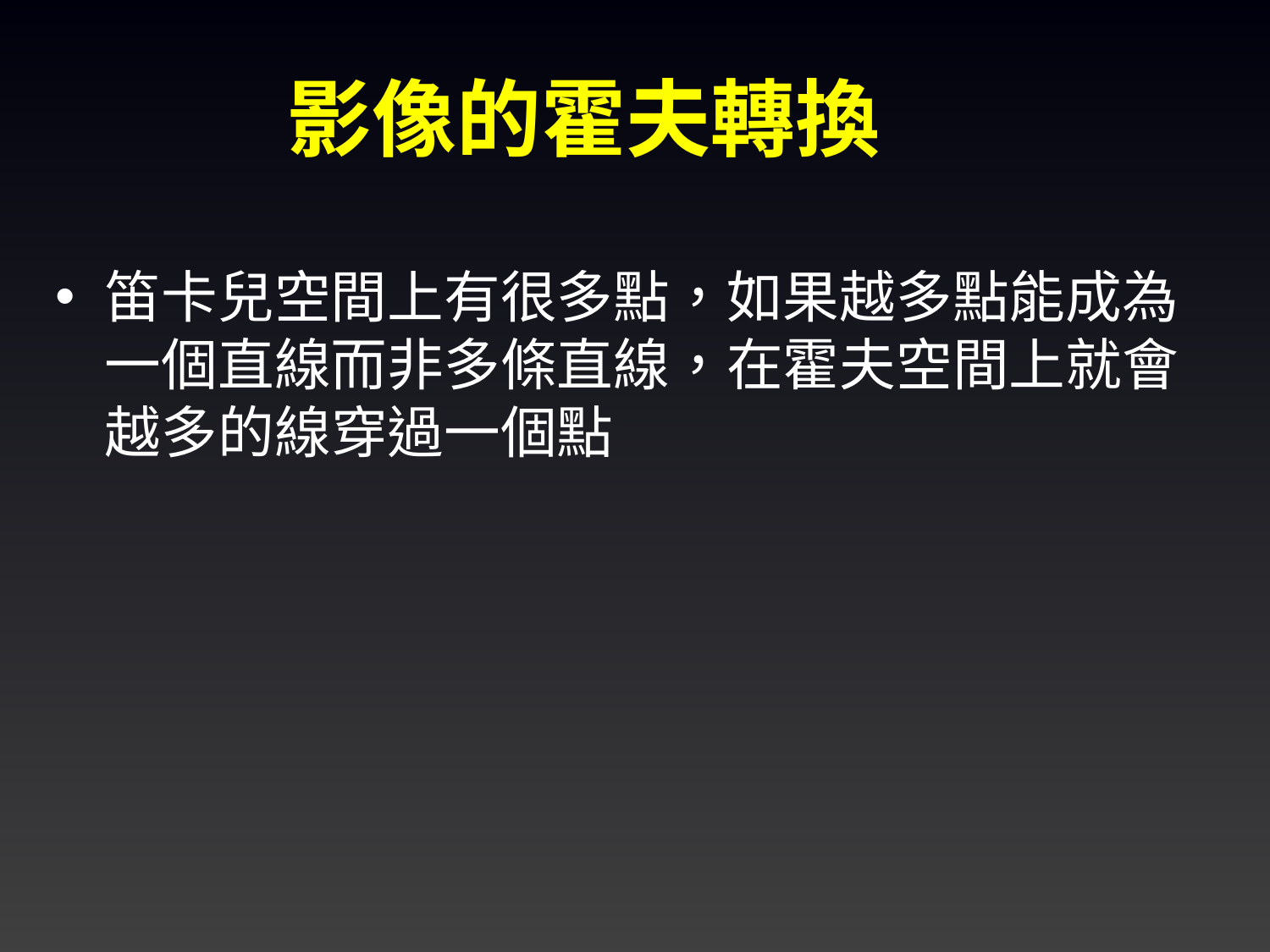

影像的霍夫轉換
笛卡兒空間上有很多點，如果越多點能成為一個直線而非多條直線，在霍夫空間上就會越多的線穿過一個點